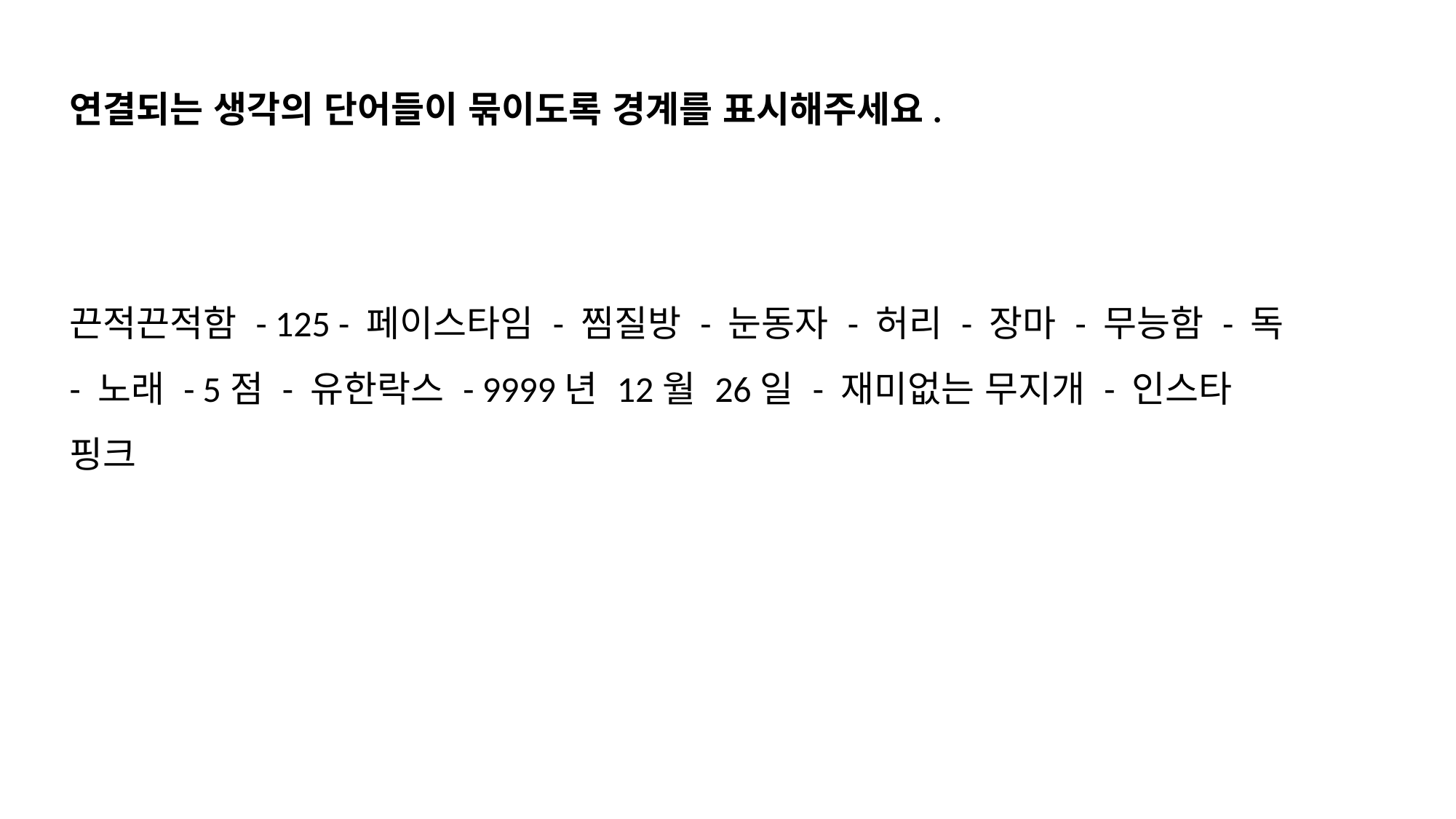

연결되는 생각의 단어들이 묶이도록 경계를 표시해주세요.
끈적끈적함 - 125 - 페이스타임 - 찜질방 - 눈동자 - 허리 - 장마 - 무능함 - 독 - 노래 - 5점 - 유한락스 - 9999년 12월 26일 - 재미없는 무지개 - 인스타 핑크